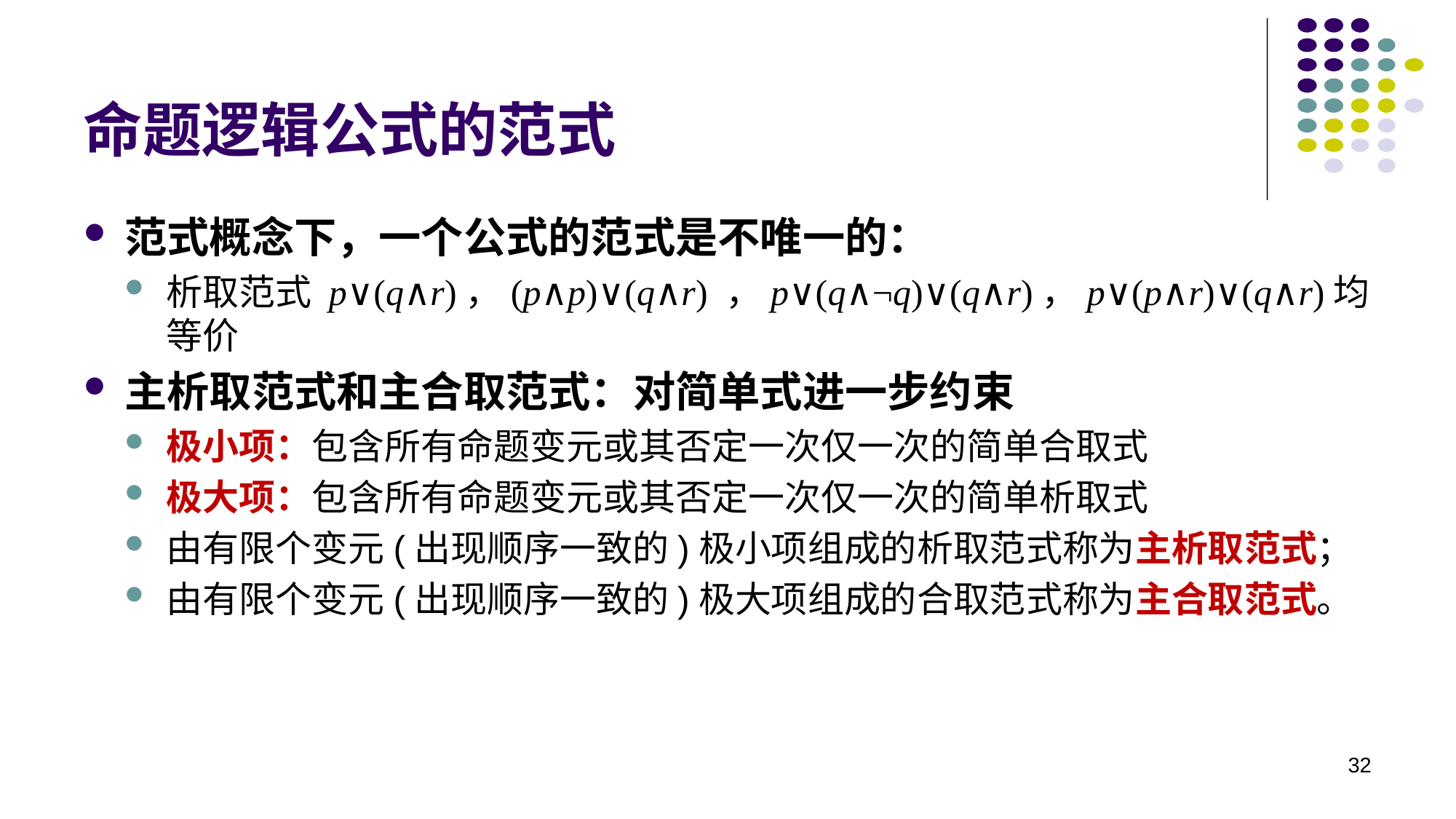

# 命题逻辑公式的范式
范式概念下，一个公式的范式是不唯一的：
析取范式 p∨(q∧r)，(p∧p)∨(q∧r) ，p∨(q∧¬q)∨(q∧r)，p∨(p∧r)∨(q∧r)均等价
主析取范式和主合取范式：对简单式进一步约束
极小项：包含所有命题变元或其否定一次仅一次的简单合取式
极大项：包含所有命题变元或其否定一次仅一次的简单析取式
由有限个变元(出现顺序一致的)极小项组成的析取范式称为主析取范式；
由有限个变元(出现顺序一致的)极大项组成的合取范式称为主合取范式。

32